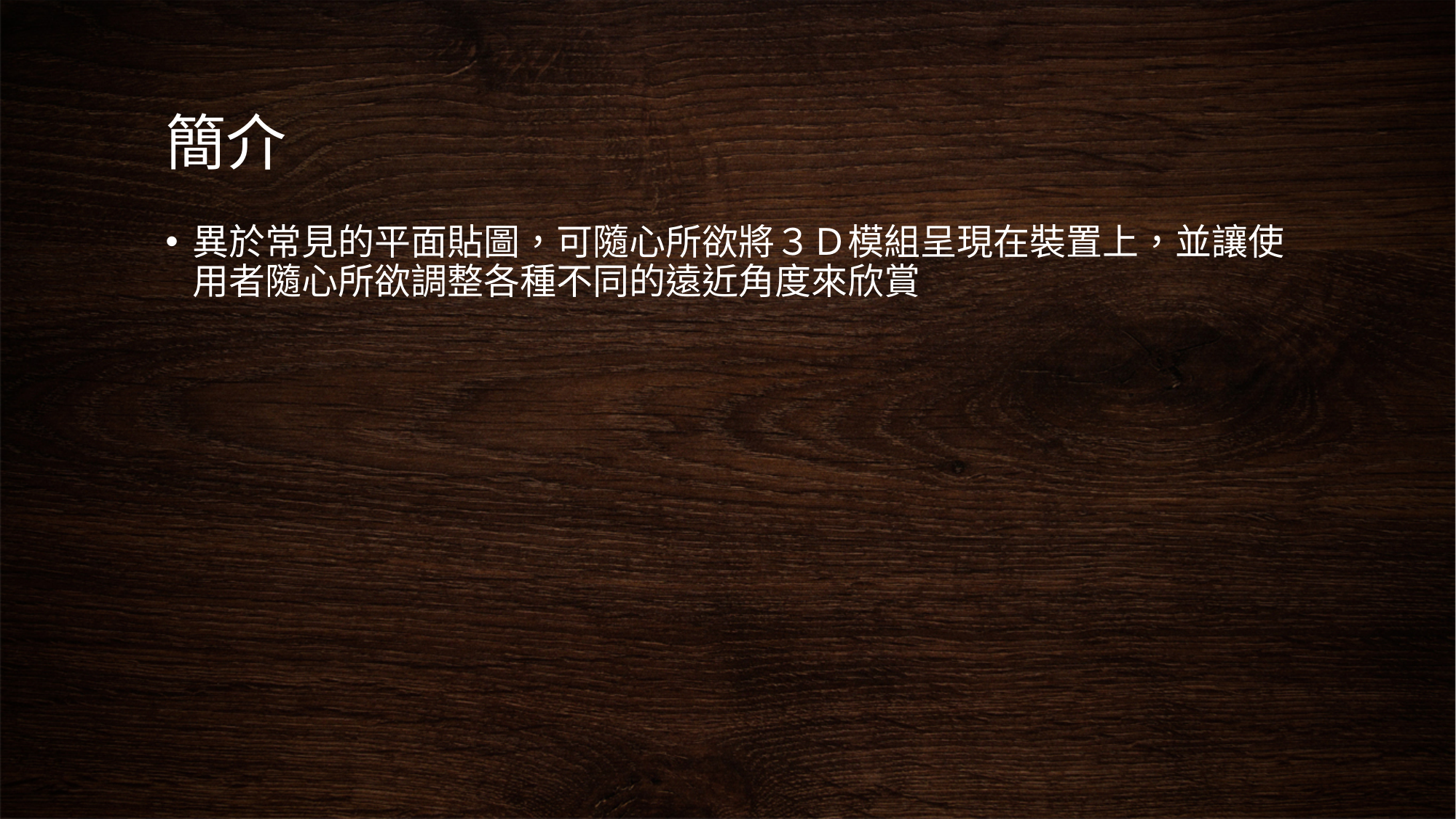

# 簡介
異於常見的平面貼圖，可隨心所欲將３Ｄ模組呈現在裝置上，並讓使用者隨心所欲調整各種不同的遠近角度來欣賞